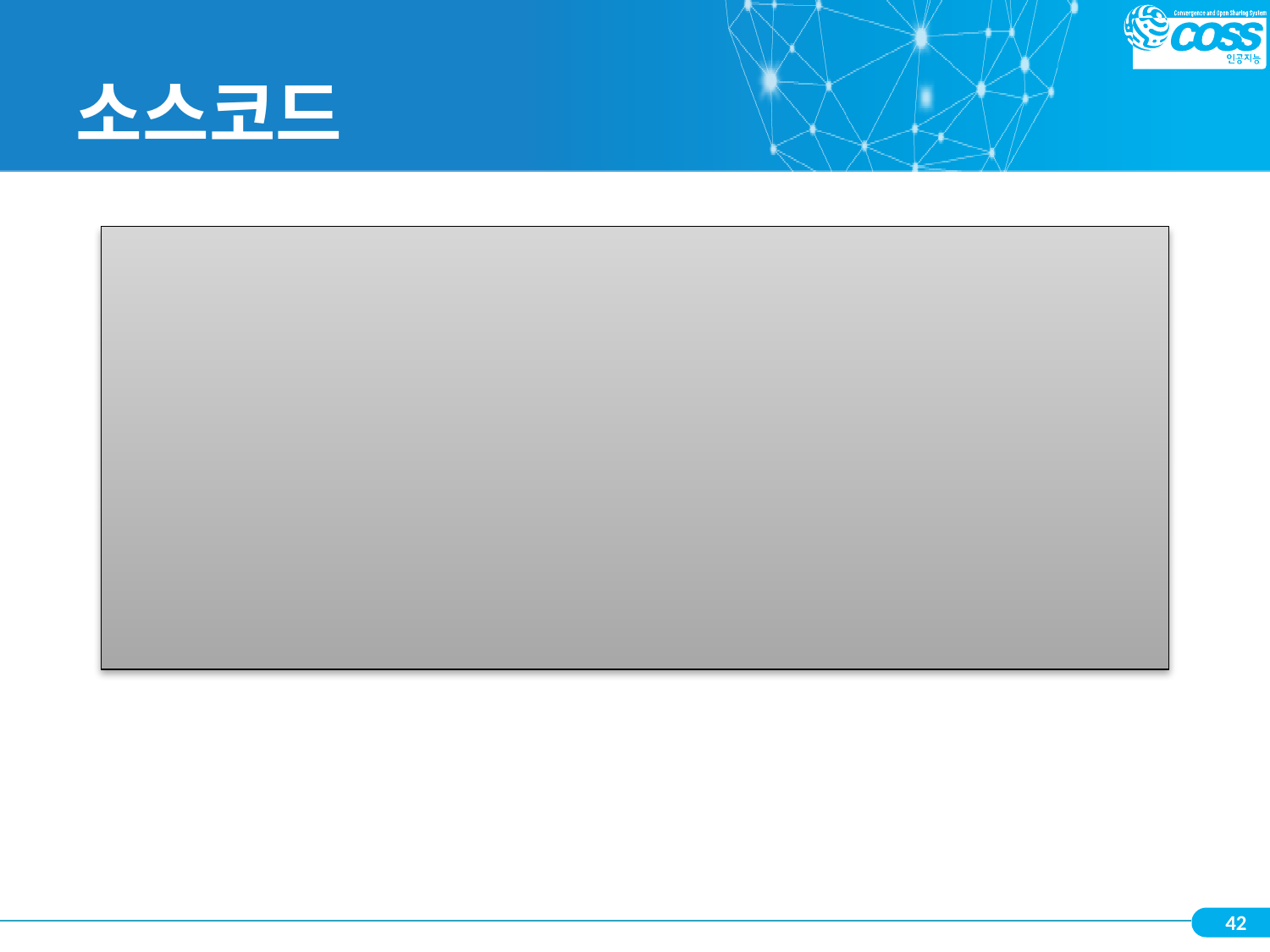

# 소스코드

n = int(input("정수 입력: "))
count = 0
temp = n
while temp > 0 :
    temp = temp // 10
    count += 1
print(n, "은 ", count, "자리 숫자 입니다.")